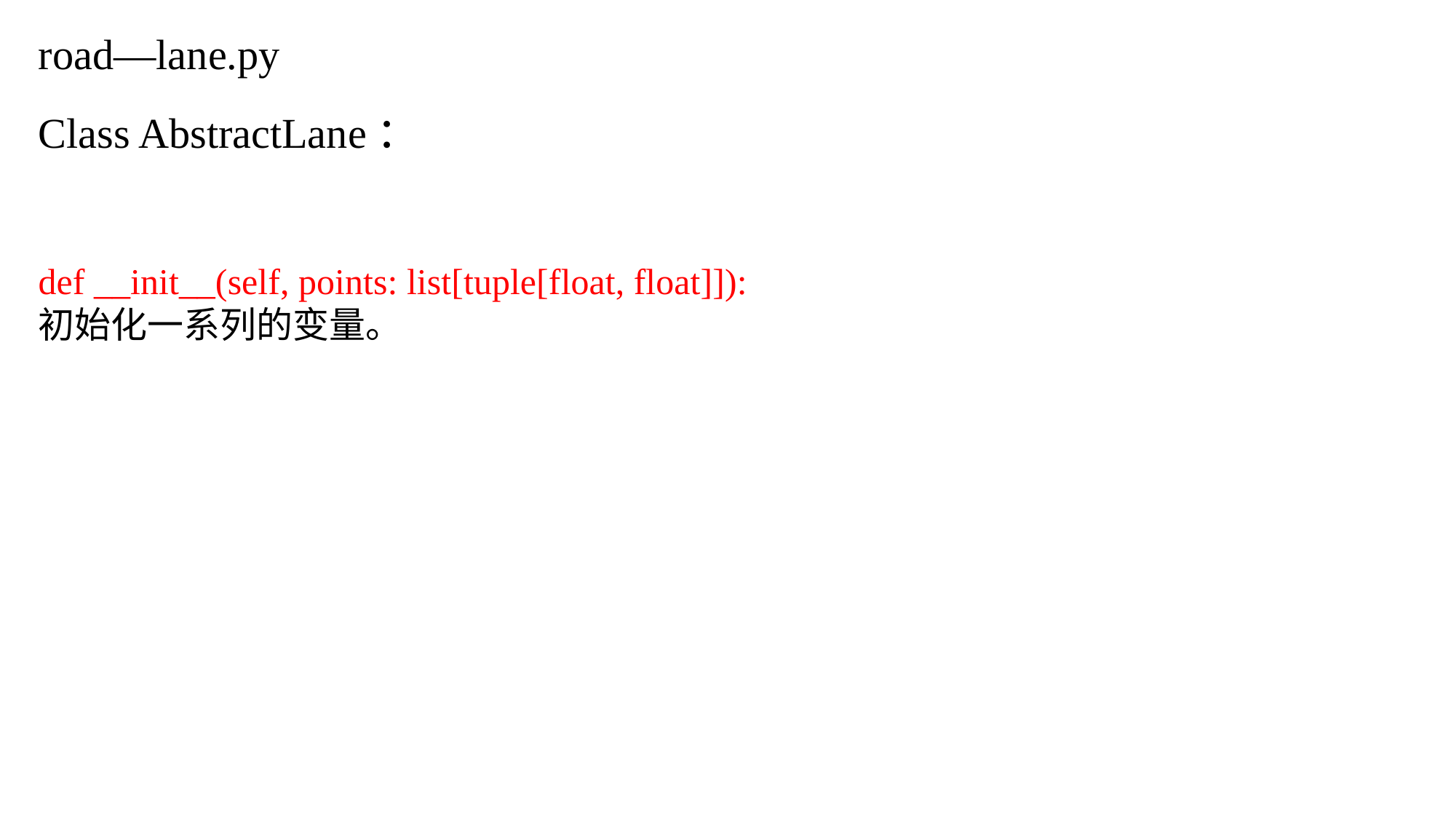

road—lane.py
Class AbstractLane：

def __init__(self, points: list[tuple[float, float]]):
初始化一系列的变量。